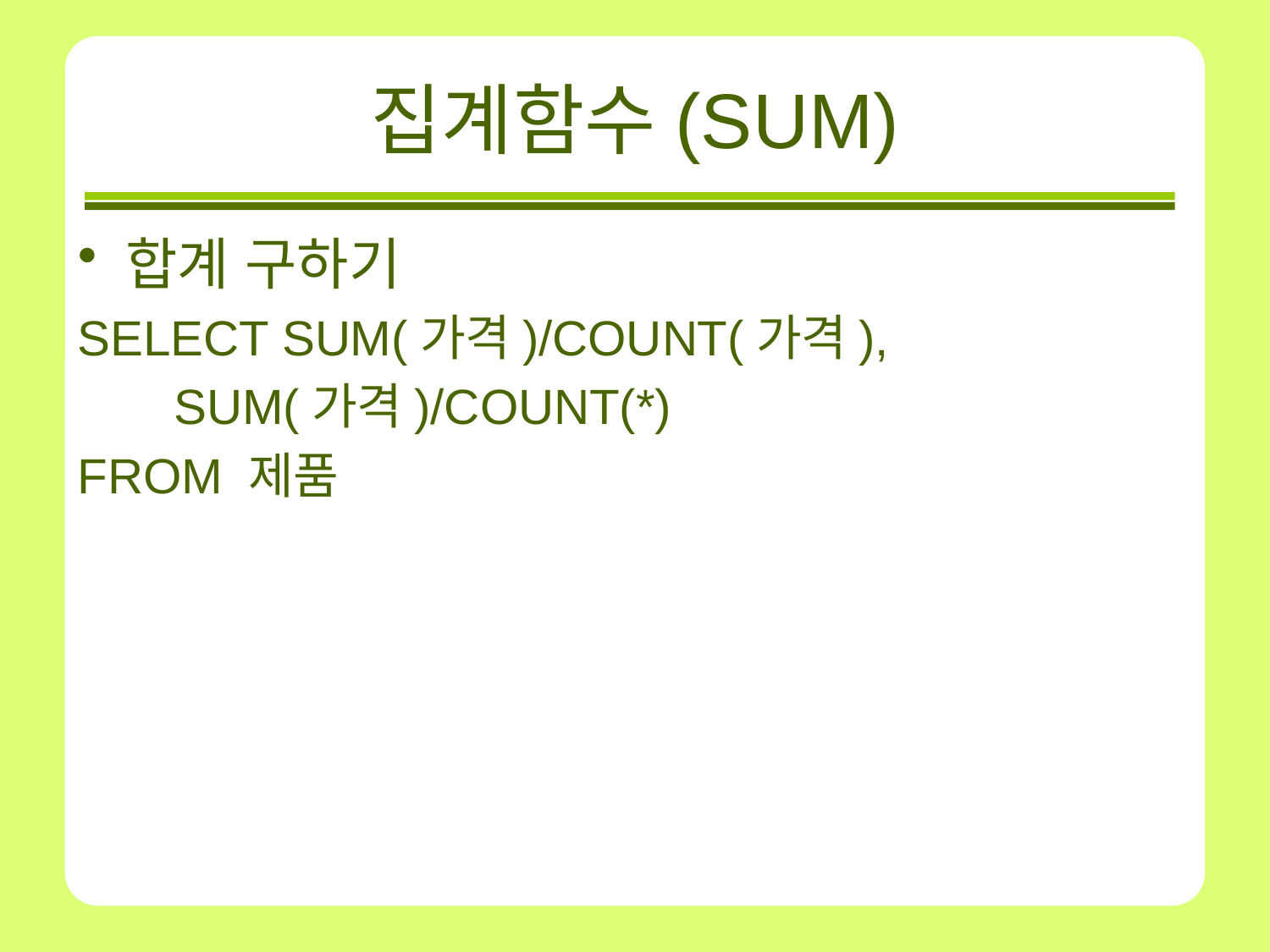

# 집계함수(SUM)
합계 구하기
SELECT SUM(가격)/COUNT(가격),
       SUM(가격)/COUNT(*)
FROM 제품